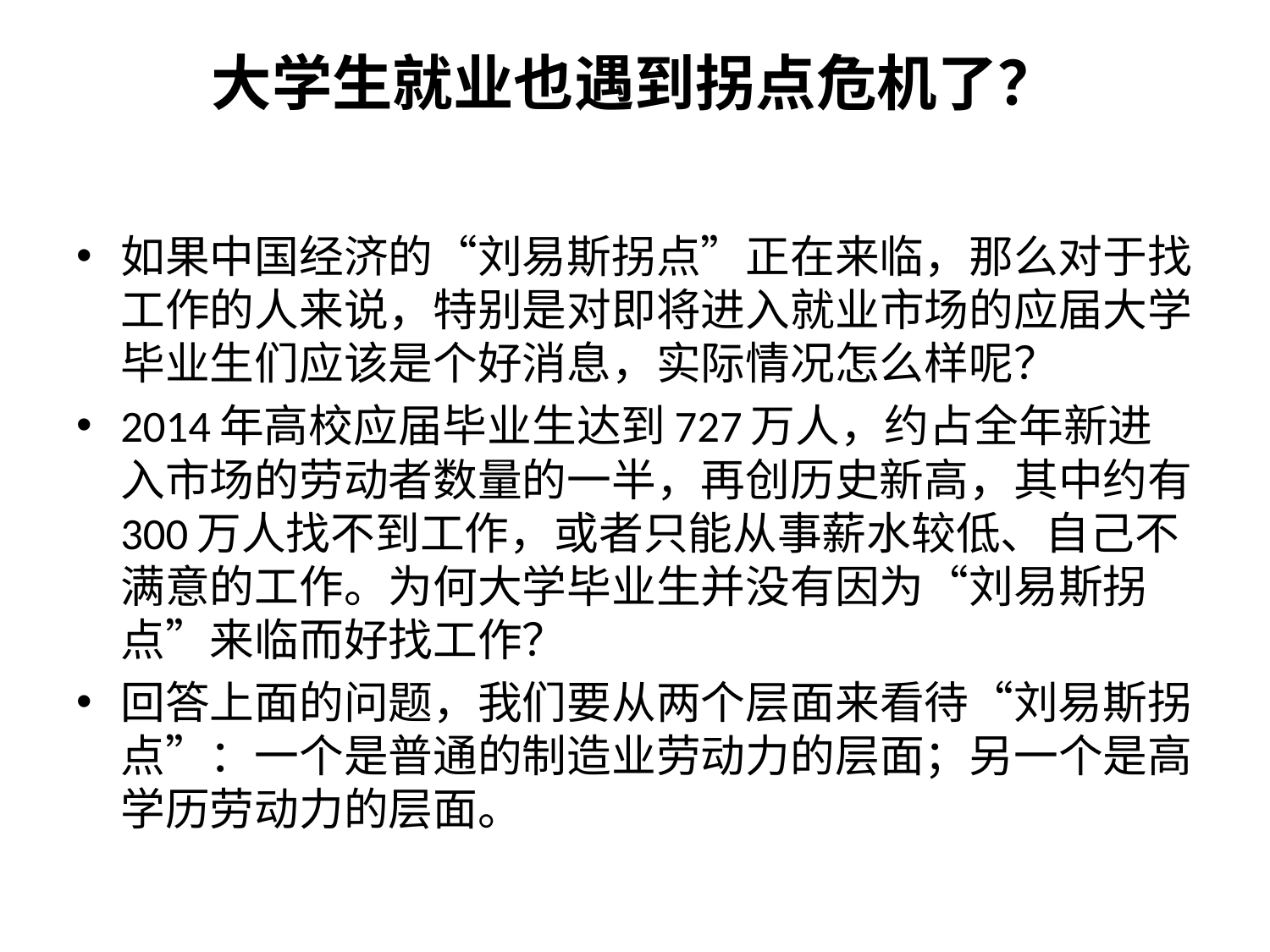

# 大学生就业也遇到拐点危机了？
如果中国经济的“刘易斯拐点”正在来临，那么对于找工作的人来说，特别是对即将进入就业市场的应届大学毕业生们应该是个好消息，实际情况怎么样呢？
2014年高校应届毕业生达到727万人，约占全年新进入市场的劳动者数量的一半，再创历史新高，其中约有300万人找不到工作，或者只能从事薪水较低、自己不满意的工作。为何大学毕业生并没有因为“刘易斯拐点”来临而好找工作？
回答上面的问题，我们要从两个层面来看待“刘易斯拐点”：一个是普通的制造业劳动力的层面；另一个是高学历劳动力的层面。